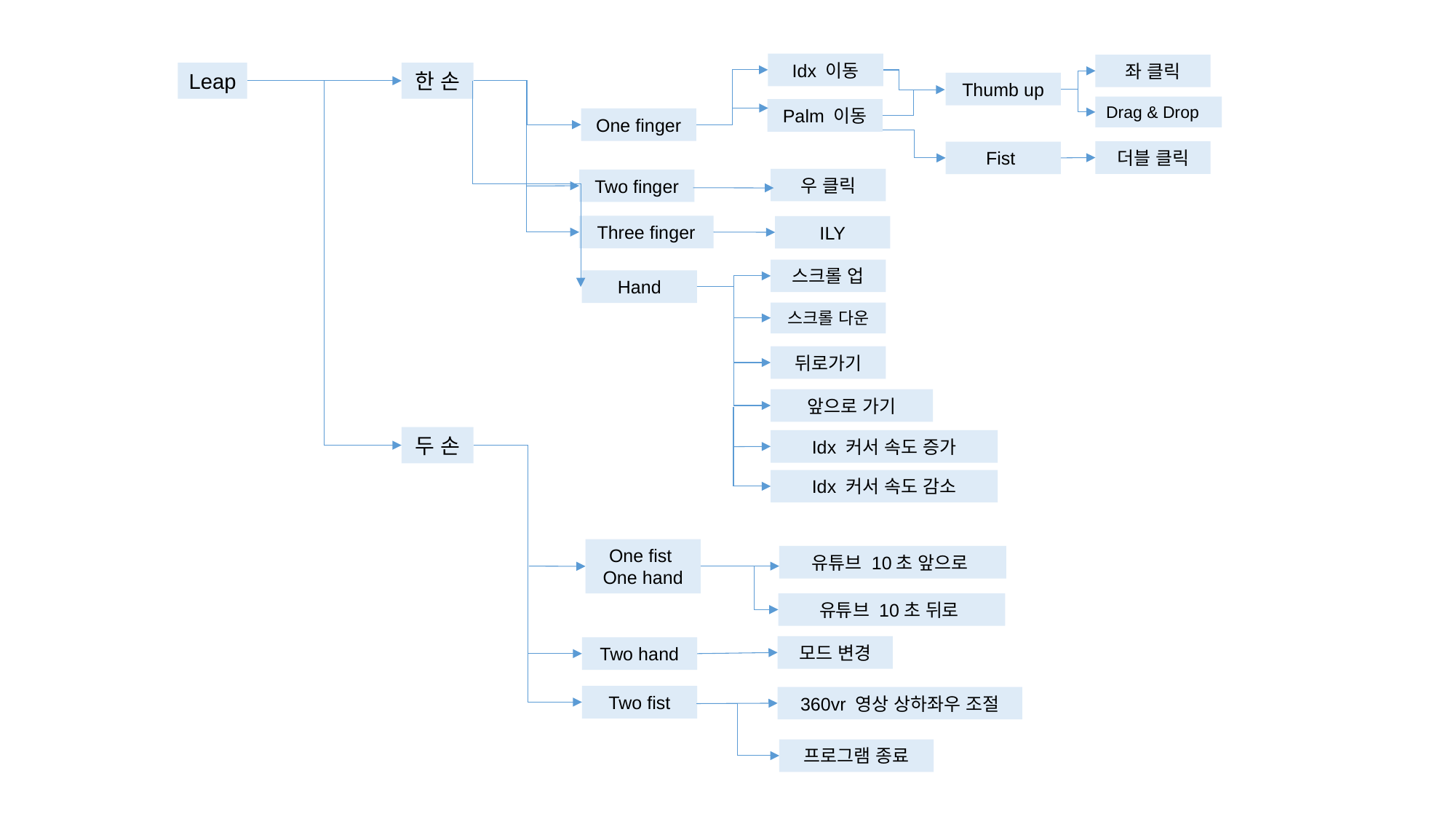

Idx 이동
좌 클릭
Leap
한 손
Thumb up
Drag & Drop
Palm 이동
One finger
더블 클릭
Fist
우 클릭
Two finger
Three finger
ILY
스크롤 업
Hand
스크롤 다운
뒤로가기
앞으로 가기
두 손
Idx 커서 속도 증가
Idx 커서 속도 감소
One fist
One hand
유튜브 10초 앞으로
유튜브 10초 뒤로
모드 변경
Two hand
Two fist
360vr 영상 상하좌우 조절
프로그램 종료